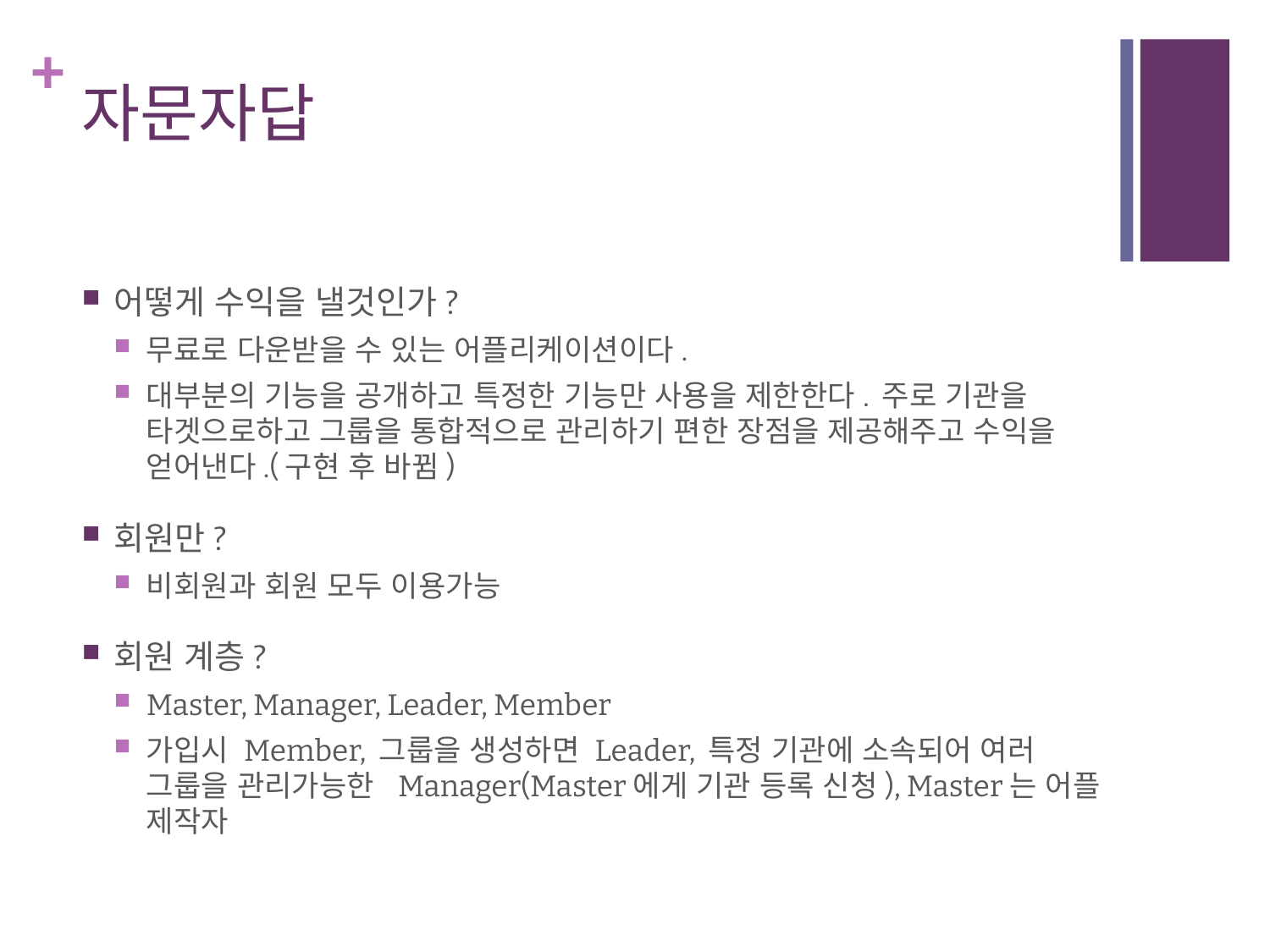

# 자문자답
어떻게 수익을 낼것인가?
무료로 다운받을 수 있는 어플리케이션이다.
대부분의 기능을 공개하고 특정한 기능만 사용을 제한한다. 주로 기관을 타겟으로하고 그룹을 통합적으로 관리하기 편한 장점을 제공해주고 수익을 얻어낸다.(구현 후 바뀜)
회원만?
비회원과 회원 모두 이용가능
회원 계층?
Master, Manager, Leader, Member
가입시 Member, 그룹을 생성하면 Leader, 특정 기관에 소속되어 여러 그룹을 관리가능한  Manager(Master에게 기관 등록 신청), Master는 어플 제작자